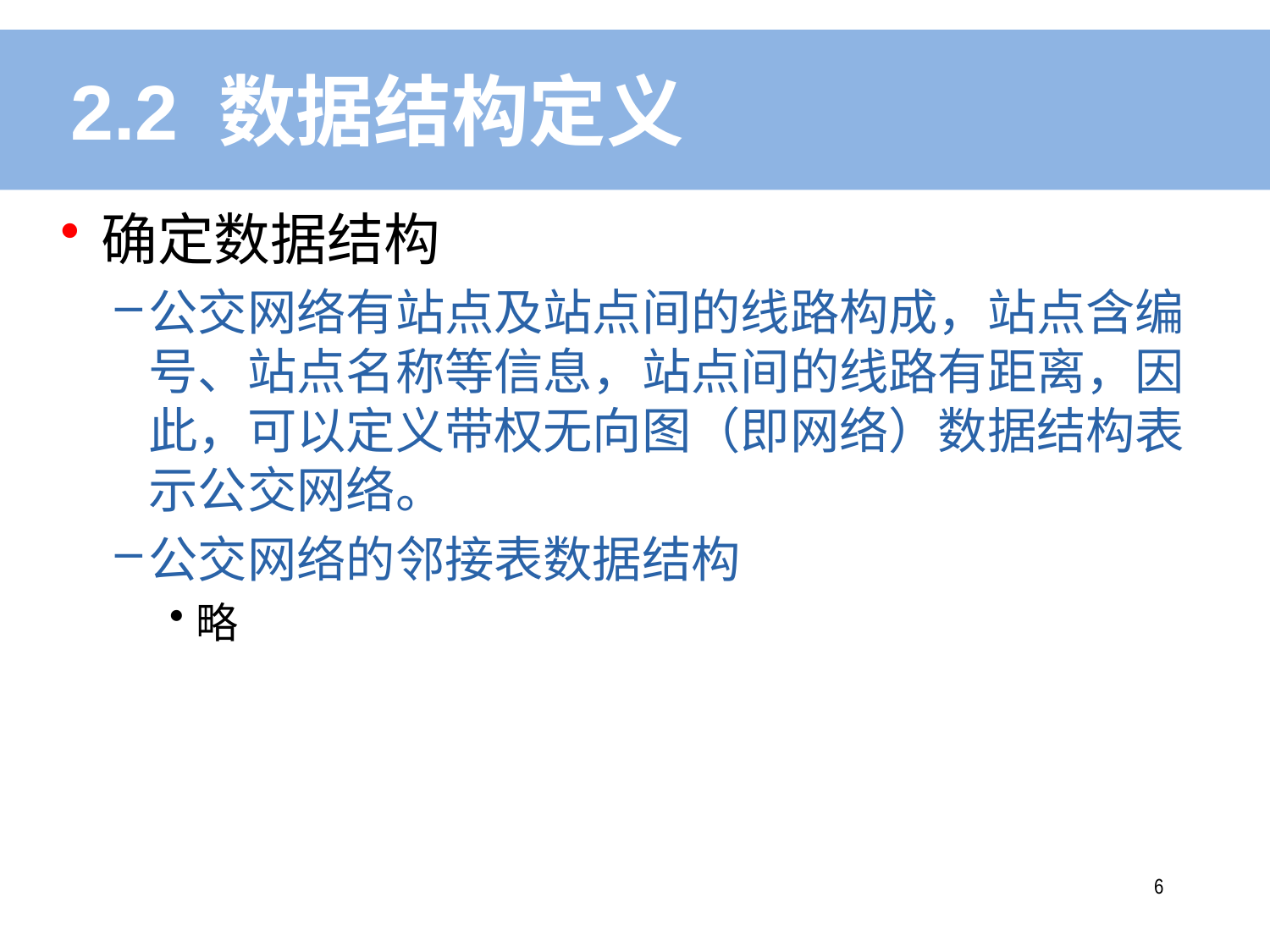

# 2.2 数据结构定义
确定数据结构
公交网络有站点及站点间的线路构成，站点含编号、站点名称等信息，站点间的线路有距离，因此，可以定义带权无向图（即网络）数据结构表示公交网络。
公交网络的邻接表数据结构
略

6